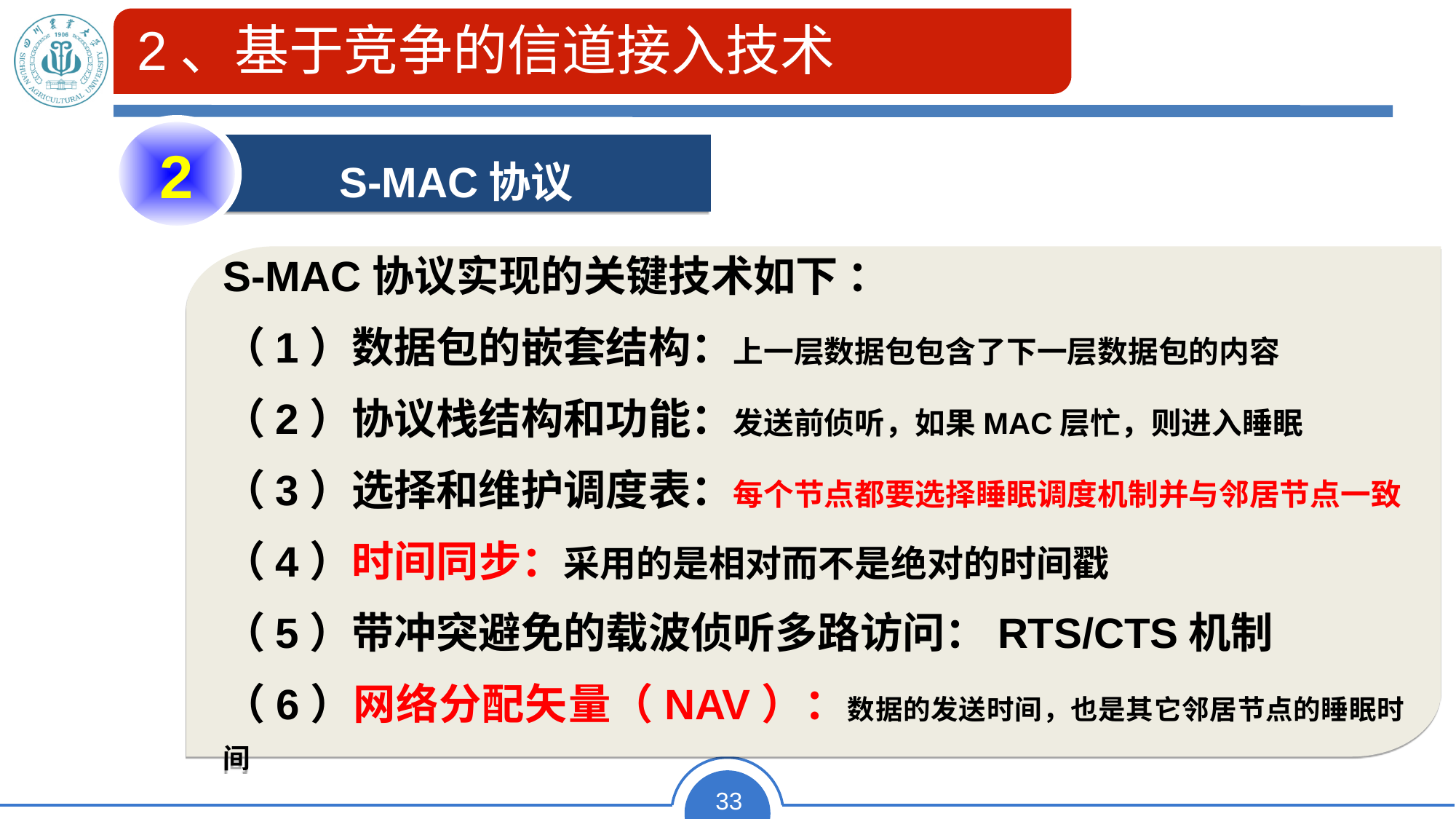

# 2、基于竞争的信道接入技术
2
S-MAC协议
S-MAC协议实现的关键技术如下 ：
（1）数据包的嵌套结构：上一层数据包包含了下一层数据包的内容
（2）协议栈结构和功能：发送前侦听，如果MAC层忙，则进入睡眠
（3）选择和维护调度表：每个节点都要选择睡眠调度机制并与邻居节点一致
（4）时间同步：采用的是相对而不是绝对的时间戳
（5）带冲突避免的载波侦听多路访问：RTS/CTS机制
（6）网络分配矢量（NAV）：数据的发送时间，也是其它邻居节点的睡眠时间